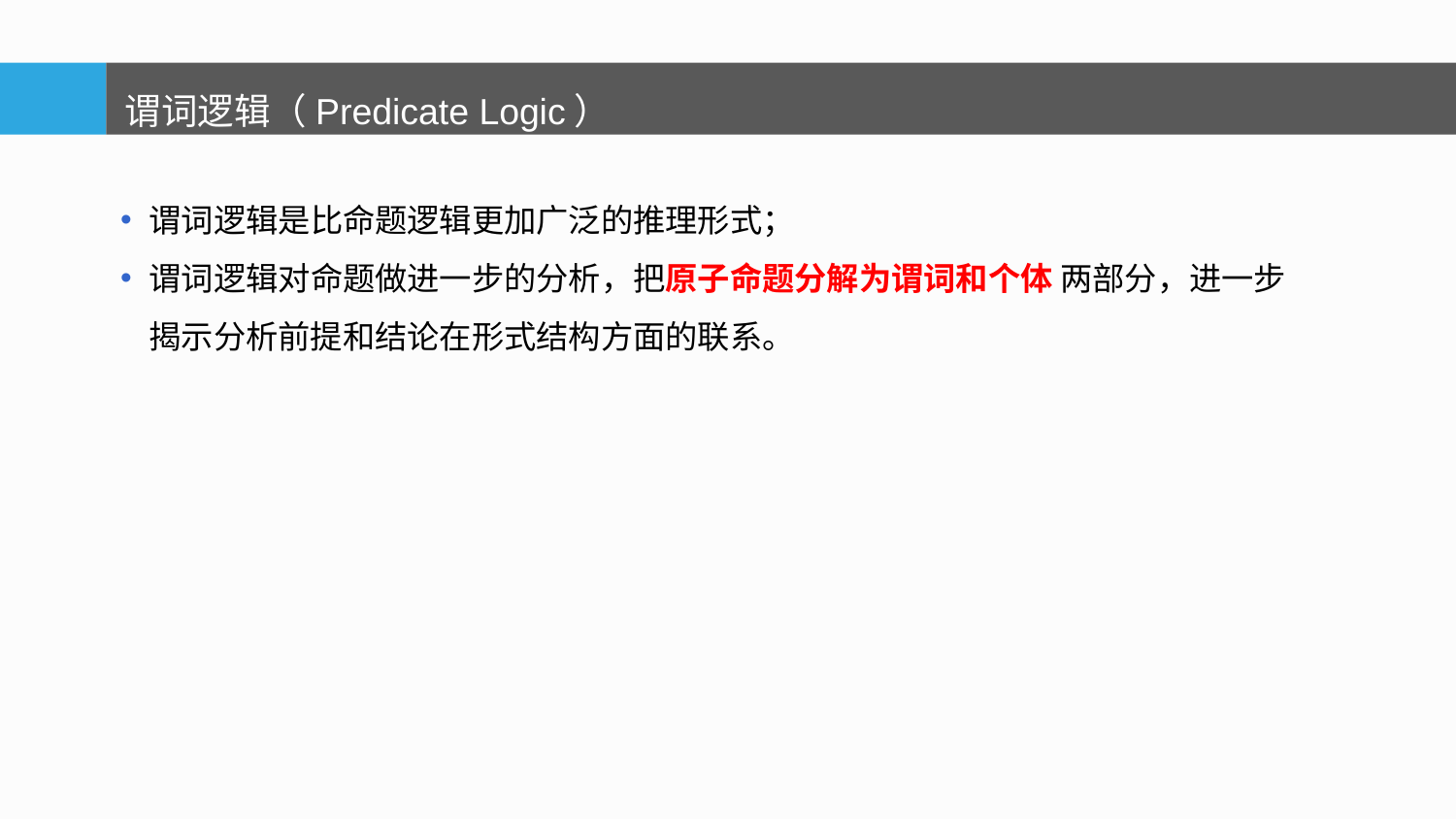

谓词逻辑（Predicate Logic）

谓词逻辑是比命题逻辑更加广泛的推理形式；
谓词逻辑对命题做进一步的分析，把原子命题分解为谓词和个体 两部分，进一步揭示分析前提和结论在形式结构方面的联系。